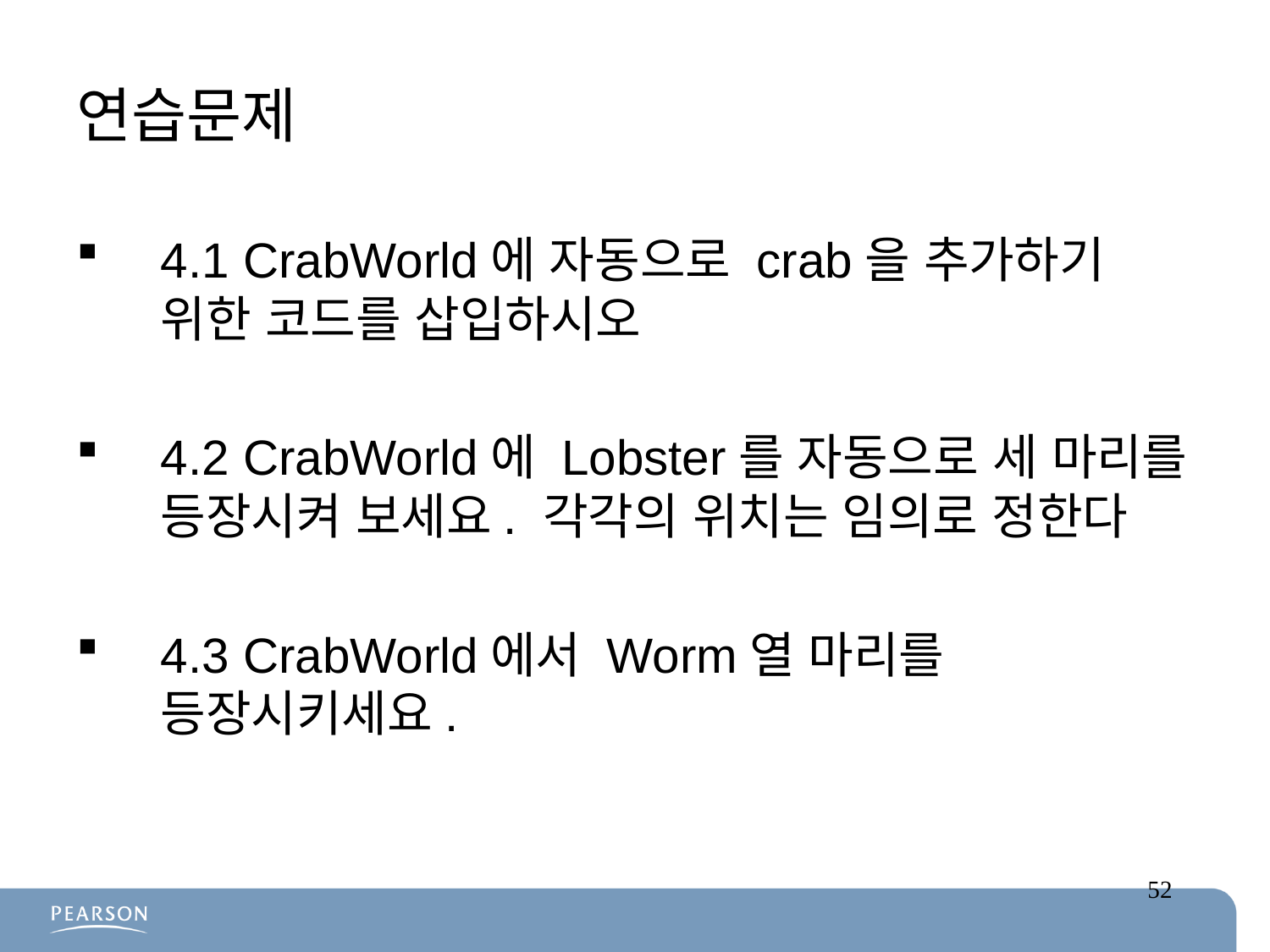

# 연습문제
4.1 CrabWorld에 자동으로 crab을 추가하기 위한 코드를 삽입하시오

4.2 CrabWorld에 Lobster를 자동으로 세 마리를 등장시켜 보세요. 각각의 위치는 임의로 정한다

4.3 CrabWorld에서 Worm열 마리를 등장시키세요.

52